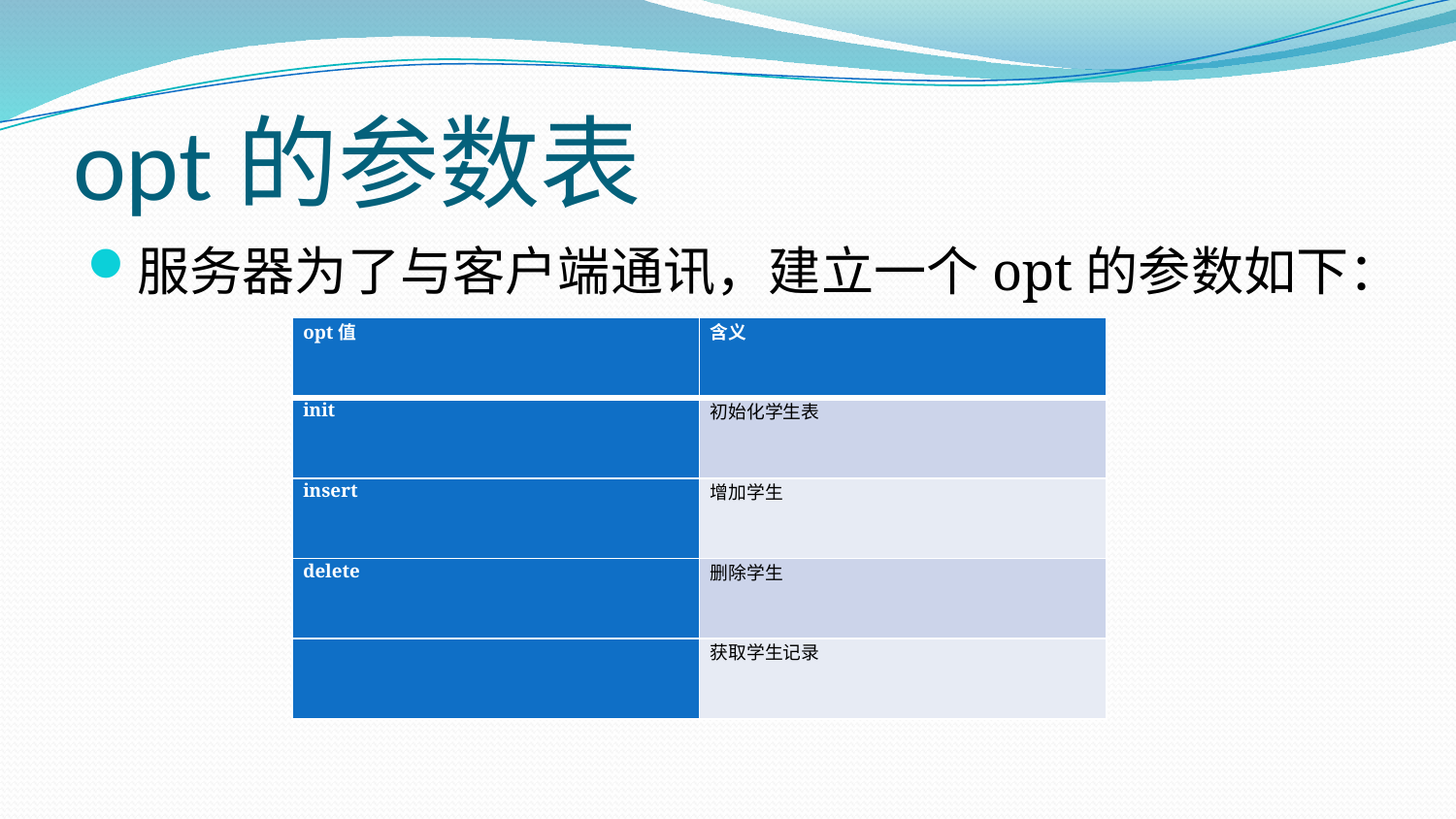

# opt的参数表
服务器为了与客户端通讯，建立一个opt的参数如下：

| opt值 | 含义 |
| --- | --- |
| init | 初始化学生表 |
| insert | 增加学生 |
| delete | 删除学生 |
|  | 获取学生记录 |